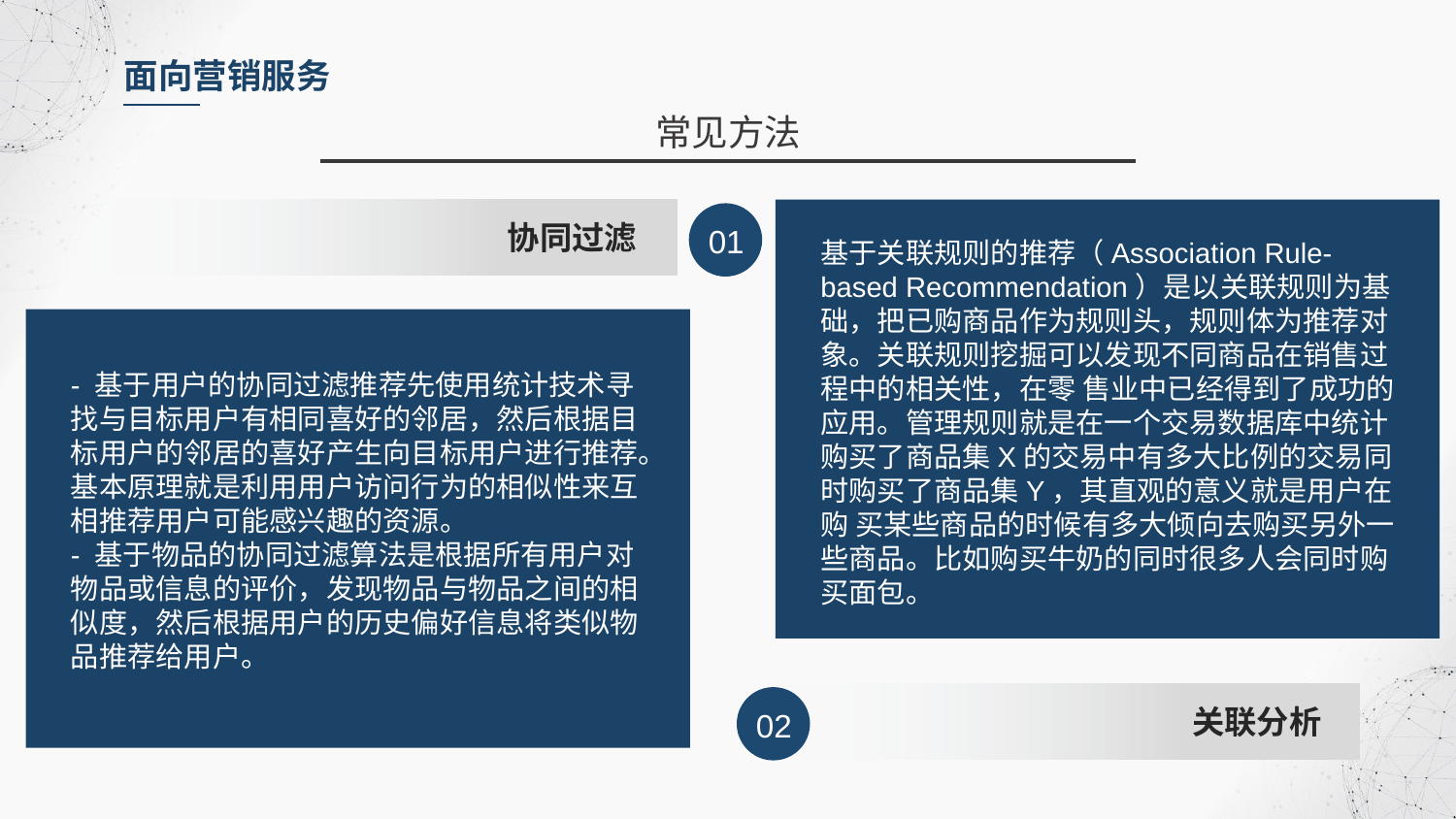

面向营销服务
常见方法

协同过滤

01
基于关联规则的推荐（Association Rule-based Recommendation）是以关联规则为基础，把已购商品作为规则头，规则体为推荐对象。关联规则挖掘可以发现不同商品在销售过程中的相关性，在零 售业中已经得到了成功的应用。管理规则就是在一个交易数据库中统计购买了商品集X的交易中有多大比例的交易同时购买了商品集Y，其直观的意义就是用户在购 买某些商品的时候有多大倾向去购买另外一些商品。比如购买牛奶的同时很多人会同时购买面包。

- 基于用户的协同过滤推荐先使用统计技术寻找与目标用户有相同喜好的邻居，然后根据目标用户的邻居的喜好产生向目标用户进行推荐。基本原理就是利用用户访问行为的相似性来互相推荐用户可能感兴趣的资源。
- 基于物品的协同过滤算法是根据所有用户对物品或信息的评价，发现物品与物品之间的相似度，然后根据用户的历史偏好信息将类似物品推荐给用户。

02
关联分析